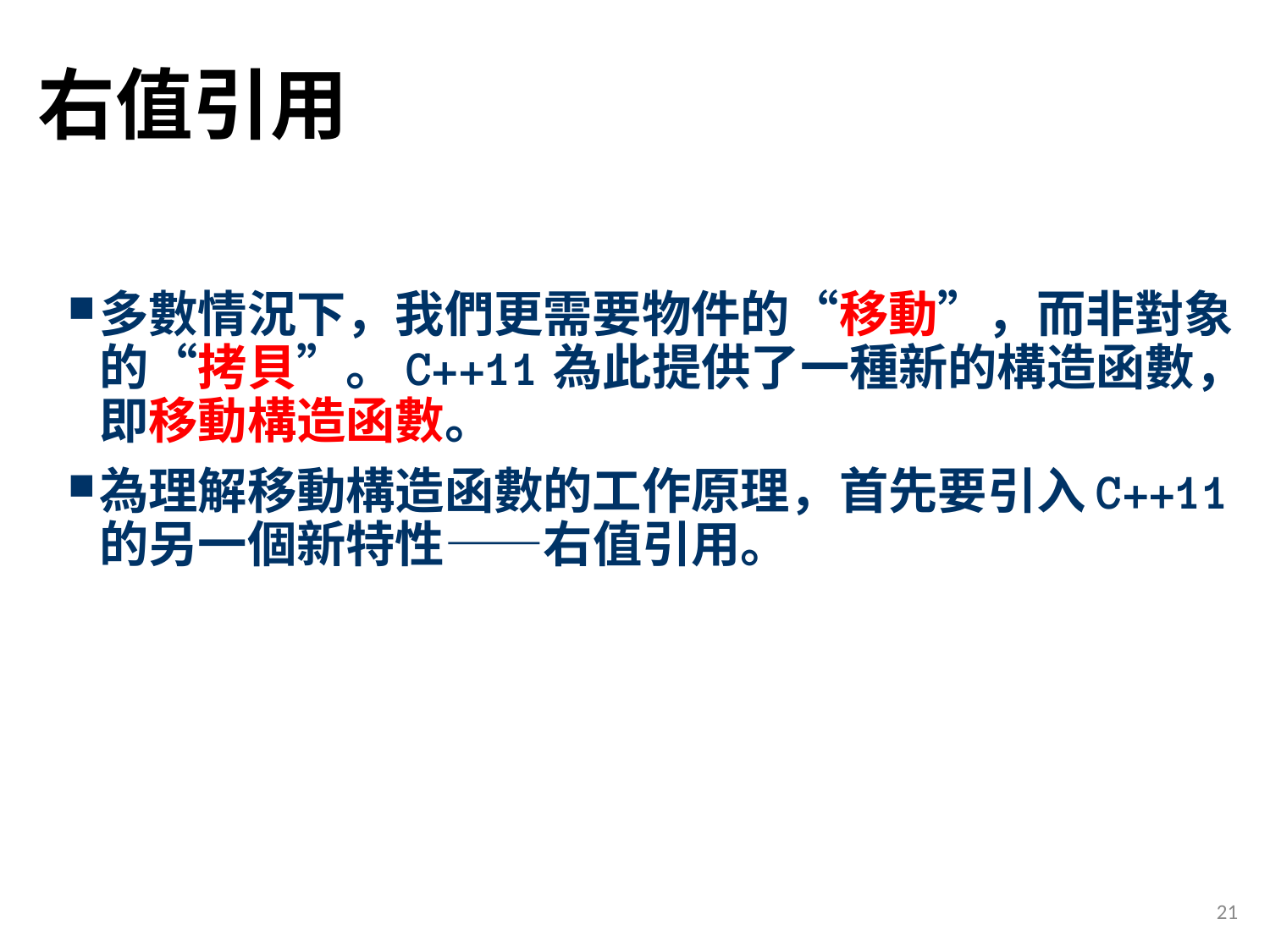

# 右值引用

多數情況下，我們更需要物件的“移動”，而非對象的“拷貝”。C++11為此提供了一種新的構造函數，即移動構造函數。
為理解移動構造函數的工作原理，首先要引入C++11的另一個新特性——右值引用。
21